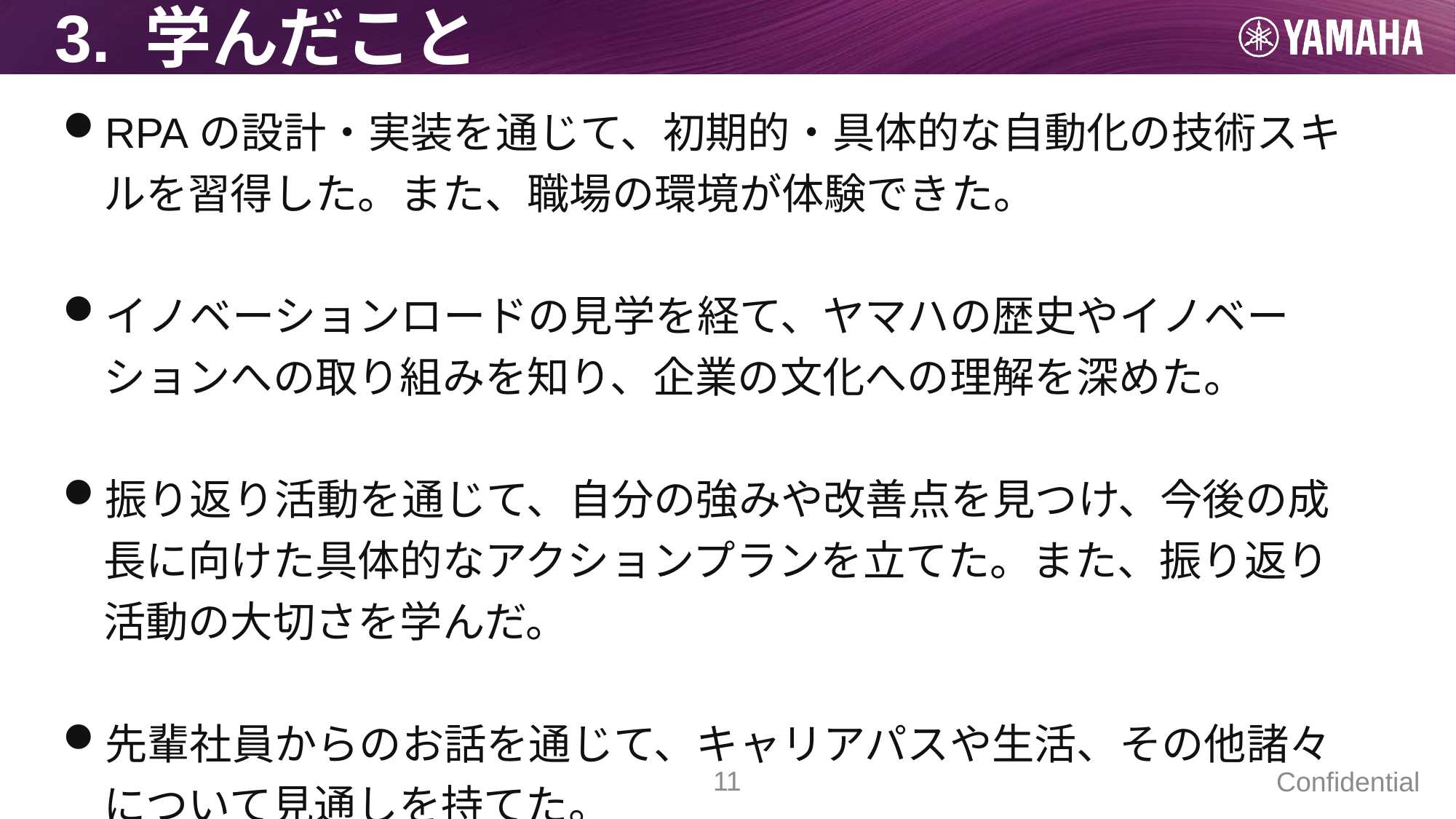

# 3. 学んだこと
RPAの設計・実装を通じて、初期的・具体的な自動化の技術スキルを習得した。また、職場の環境が体験できた。

イノベーションロードの見学を経て、ヤマハの歴史やイノベーションへの取り組みを知り、企業の文化への理解を深めた。

振り返り活動を通じて、自分の強みや改善点を見つけ、今後の成長に向けた具体的なアクションプランを立てた。また、振り返り活動の大切さを学んだ。

先輩社員からのお話を通じて、キャリアパスや生活、その他諸々について見通しを持てた。​

11
Confidential